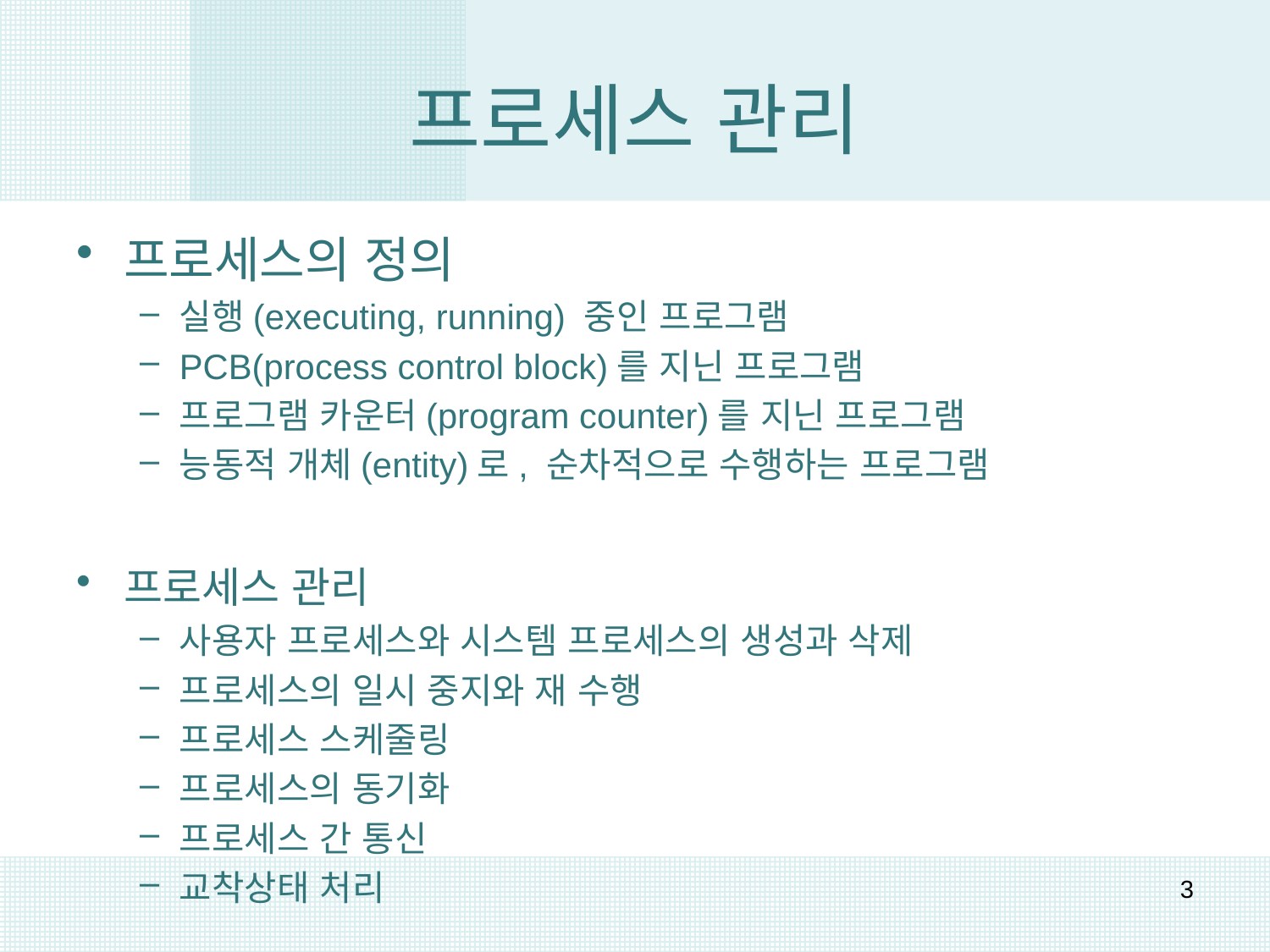

# 프로세스 관리
프로세스의 정의
실행(executing, running) 중인 프로그램
PCB(process control block)를 지닌 프로그램
프로그램 카운터(program counter)를 지닌 프로그램
능동적 개체(entity)로, 순차적으로 수행하는 프로그램

프로세스 관리
사용자 프로세스와 시스템 프로세스의 생성과 삭제
프로세스의 일시 중지와 재 수행
프로세스 스케줄링
프로세스의 동기화
프로세스 간 통신
교착상태 처리

3